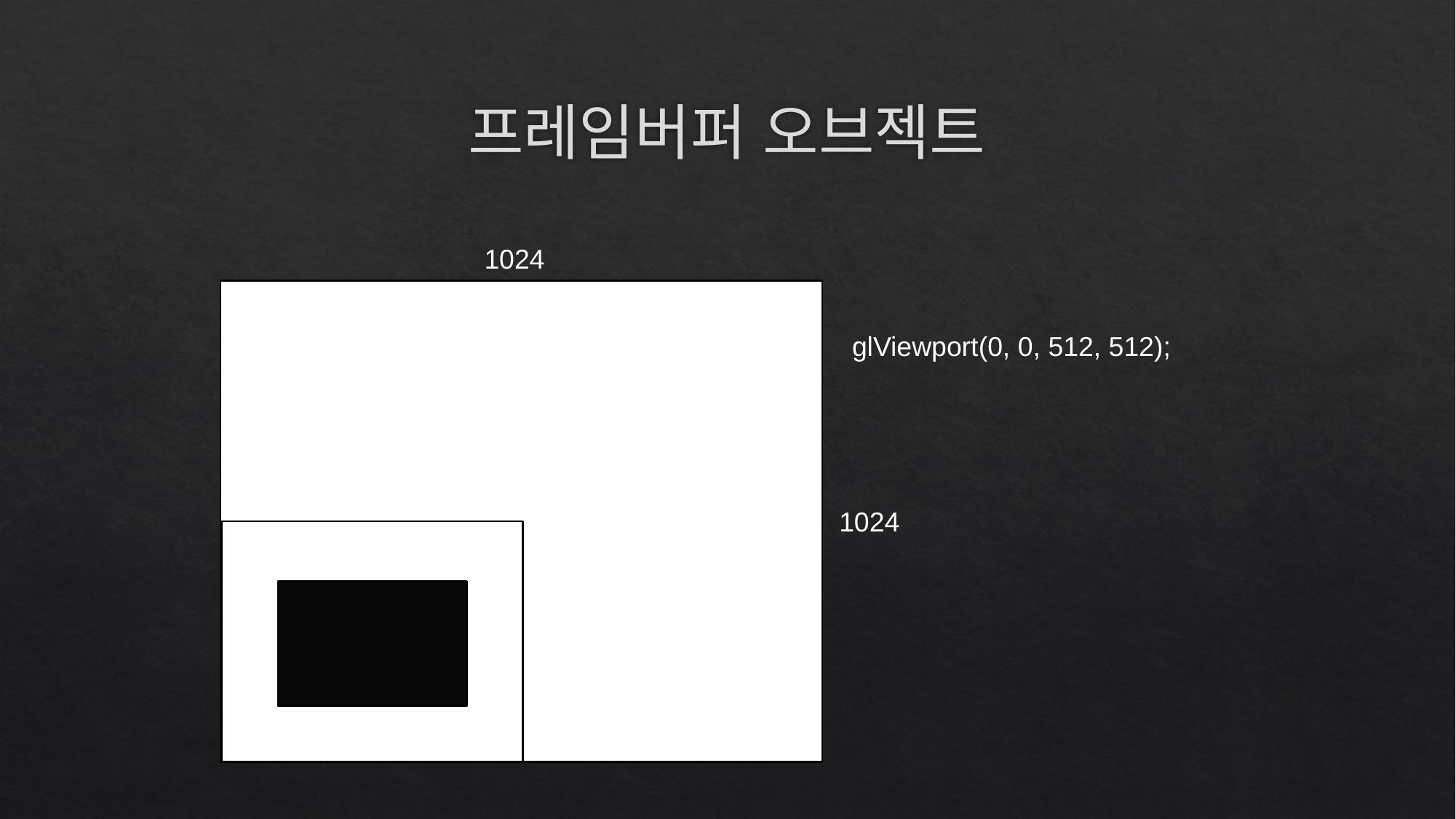

# 프레임버퍼 오브젝트
1024

glViewport(0, 0, 512, 512);
1024